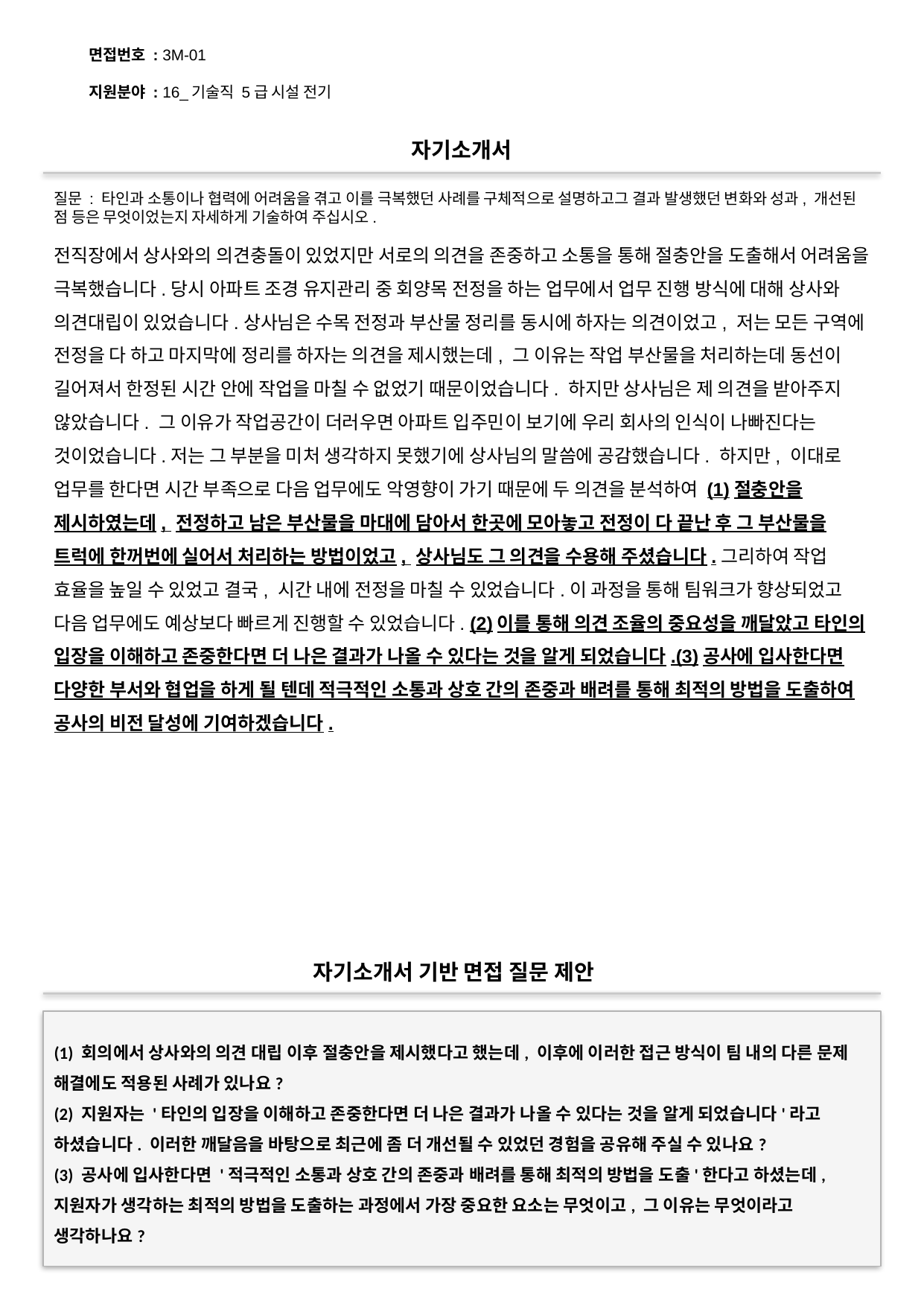

면접번호 : 3M-01

지원분야 : 16_기술직 5급 시설 전기
#

자기소개서

질문 : 타인과 소통이나 협력에 어려움을 겪고 이를 극복했던 사례를 구체적으로 설명하고그 결과 발생했던 변화와 성과, 개선된 점 등은 무엇이었는지 자세하게 기술하여 주십시오.

전직장에서 상사와의 의견충돌이 있었지만 서로의 의견을 존중하고 소통을 통해 절충안을 도출해서 어려움을 극복했습니다.당시 아파트 조경 유지관리 중 회양목 전정을 하는 업무에서 업무 진행 방식에 대해 상사와 의견대립이 있었습니다.상사님은 수목 전정과 부산물 정리를 동시에 하자는 의견이었고, 저는 모든 구역에 전정을 다 하고 마지막에 정리를 하자는 의견을 제시했는데, 그 이유는 작업 부산물을 처리하는데 동선이 길어져서 한정된 시간 안에 작업을 마칠 수 없었기 때문이었습니다. 하지만 상사님은 제 의견을 받아주지 않았습니다. 그 이유가 작업공간이 더러우면 아파트 입주민이 보기에 우리 회사의 인식이 나빠진다는 것이었습니다.저는 그 부분을 미처 생각하지 못했기에 상사님의 말씀에 공감했습니다. 하지만, 이대로 업무를 한다면 시간 부족으로 다음 업무에도 악영향이 가기 때문에 두 의견을 분석하여 (1)절충안을 제시하였는데, 전정하고 남은 부산물을 마대에 담아서 한곳에 모아놓고 전정이 다 끝난 후 그 부산물을 트럭에 한꺼번에 실어서 처리하는 방법이었고, 상사님도 그 의견을 수용해 주셨습니다.그리하여 작업 효율을 높일 수 있었고 결국, 시간 내에 전정을 마칠 수 있었습니다.이 과정을 통해 팀워크가 향상되었고 다음 업무에도 예상보다 빠르게 진행할 수 있었습니다. (2)이를 통해 의견 조율의 중요성을 깨달았고 타인의 입장을 이해하고 존중한다면 더 나은 결과가 나올 수 있다는 것을 알게 되었습니다.(3)공사에 입사한다면 다양한 부서와 협업을 하게 될 텐데 적극적인 소통과 상호 간의 존중과 배려를 통해 최적의 방법을 도출하여 공사의 비전 달성에 기여하겠습니다.

자기소개서 기반 면접 질문 제안

(1) 회의에서 상사와의 의견 대립 이후 절충안을 제시했다고 했는데, 이후에 이러한 접근 방식이 팀 내의 다른 문제 해결에도 적용된 사례가 있나요?
(2) 지원자는 '타인의 입장을 이해하고 존중한다면 더 나은 결과가 나올 수 있다는 것을 알게 되었습니다'라고 하셨습니다. 이러한 깨달음을 바탕으로 최근에 좀 더 개선될 수 있었던 경험을 공유해 주실 수 있나요?
(3) 공사에 입사한다면 '적극적인 소통과 상호 간의 존중과 배려를 통해 최적의 방법을 도출'한다고 하셨는데, 지원자가 생각하는 최적의 방법을 도출하는 과정에서 가장 중요한 요소는 무엇이고, 그 이유는 무엇이라고 생각하나요?